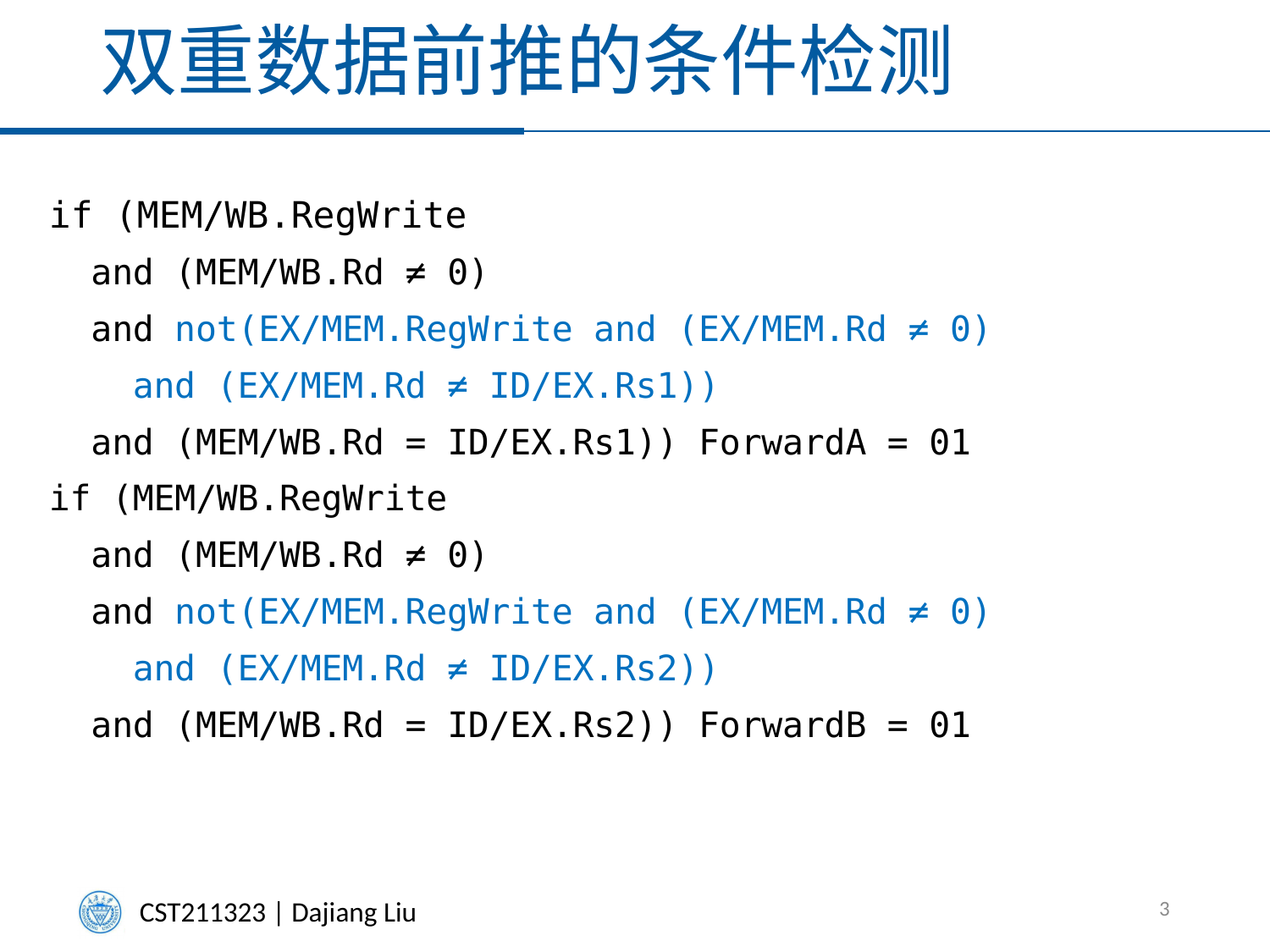

# 双重数据前推的条件检测
if (MEM/WB.RegWrite
  and (MEM/WB.Rd ≠ 0)
  and not(EX/MEM.RegWrite and (EX/MEM.Rd ≠ 0)
    and (EX/MEM.Rd ≠ ID/EX.Rs1))
  and (MEM/WB.Rd = ID/EX.Rs1)) ForwardA = 01
if (MEM/WB.RegWrite
  and (MEM/WB.Rd ≠ 0)
  and not(EX/MEM.RegWrite and (EX/MEM.Rd ≠ 0)
    and (EX/MEM.Rd ≠ ID/EX.Rs2))
  and (MEM/WB.Rd = ID/EX.Rs2)) ForwardB = 01

3